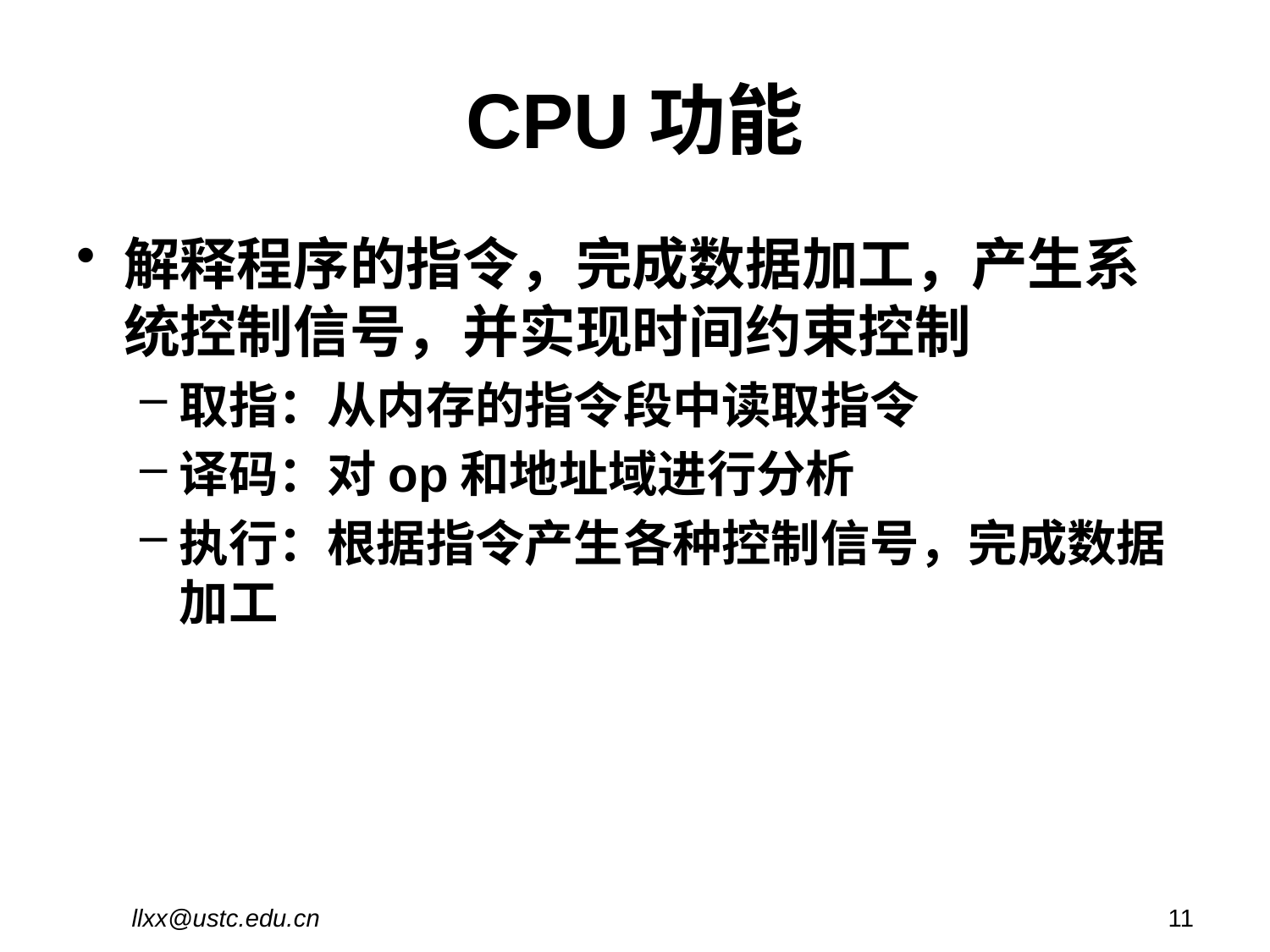

# CPU功能
解释程序的指令，完成数据加工，产生系统控制信号，并实现时间约束控制
取指：从内存的指令段中读取指令
译码：对op和地址域进行分析
执行：根据指令产生各种控制信号，完成数据加工
llxx@ustc.edu.cn
11